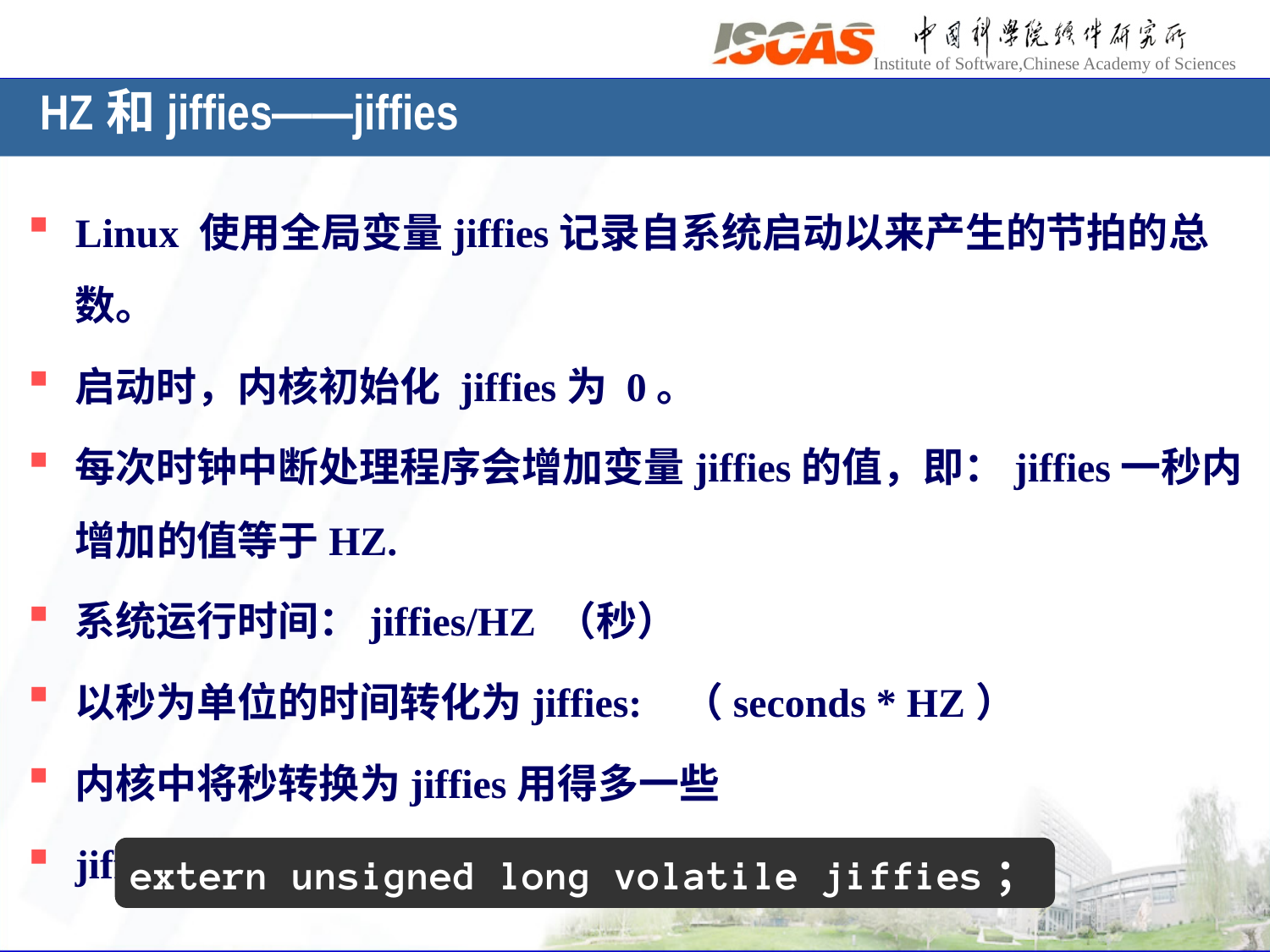

# HZ和jiffies——jiffies
Linux 使用全局变量jiffies记录自系统启动以来产生的节拍的总数。
启动时，内核初始化 jiffies为 0。
每次时钟中断处理程序会增加变量jiffies的值，即：jiffies一秒内增加的值等于HZ.
系统运行时间：jiffies/HZ （秒）
以秒为单位的时间转化为jiffies:   （seconds * HZ）
内核中将秒转换为jiffies用得多一些
jiffies定义于文件<linux/jiffies.h>中

extern unsigned long volatile jiffies；